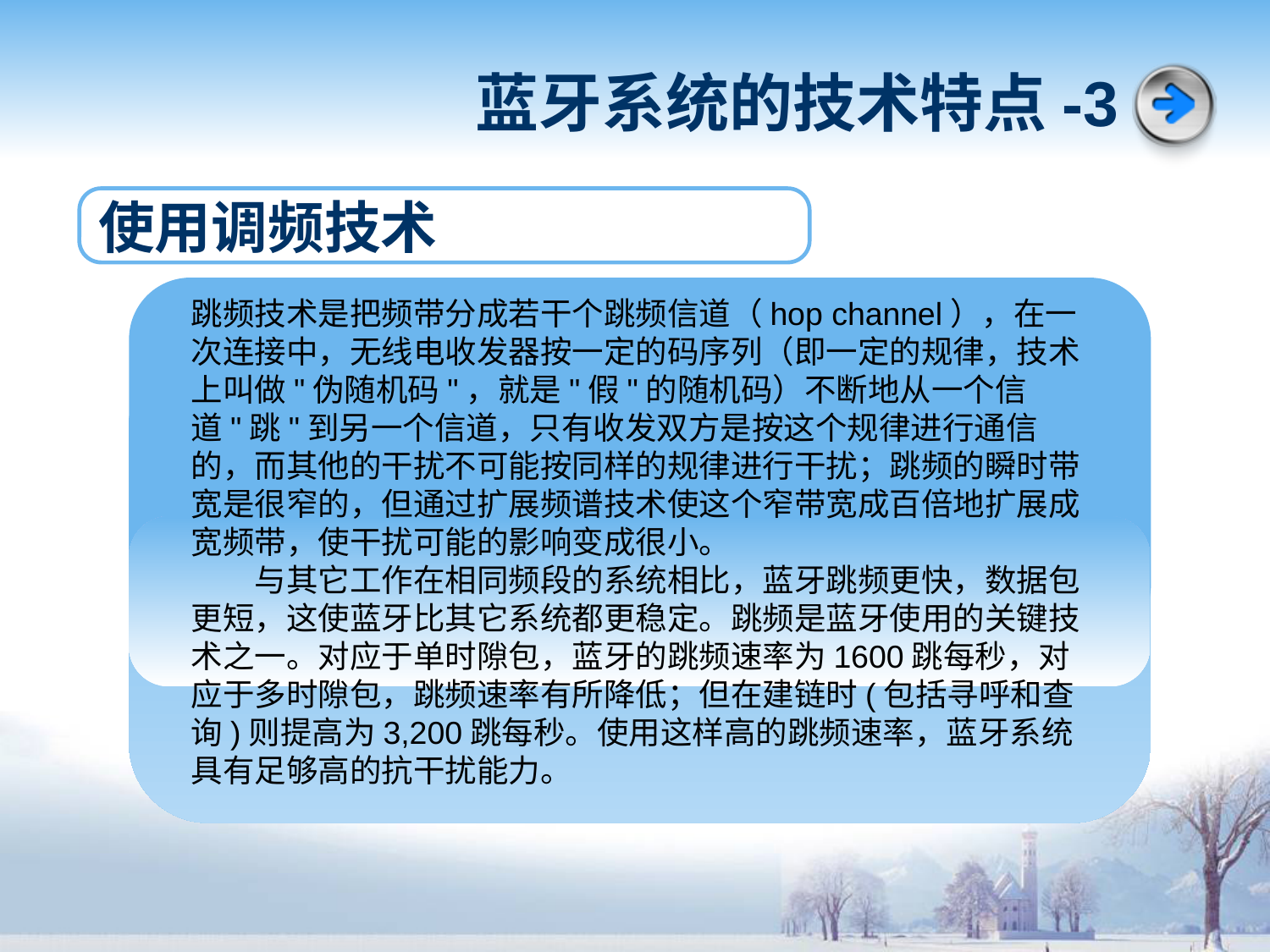

# 蓝牙系统的技术特点-3
使用调频技术
 Add your title in here

跳频技术是把频带分成若干个跳频信道（hop channel），在一次连接中，无线电收发器按一定的码序列（即一定的规律，技术上叫做"伪随机码"，就是"假"的随机码）不断地从一个信道"跳"到另一个信道，只有收发双方是按这个规律进行通信的，而其他的干扰不可能按同样的规律进行干扰；跳频的瞬时带宽是很窄的，但通过扩展频谱技术使这个窄带宽成百倍地扩展成宽频带，使干扰可能的影响变成很小。
　　与其它工作在相同频段的系统相比，蓝牙跳频更快，数据包更短，这使蓝牙比其它系统都更稳定。跳频是蓝牙使用的关键技术之一。对应于单时隙包，蓝牙的跳频速率为1600跳每秒，对应于多时隙包，跳频速率有所降低；但在建链时(包括寻呼和查询)则提高为3,200跳每秒。使用这样高的跳频速率，蓝牙系统具有足够高的抗干扰能力。